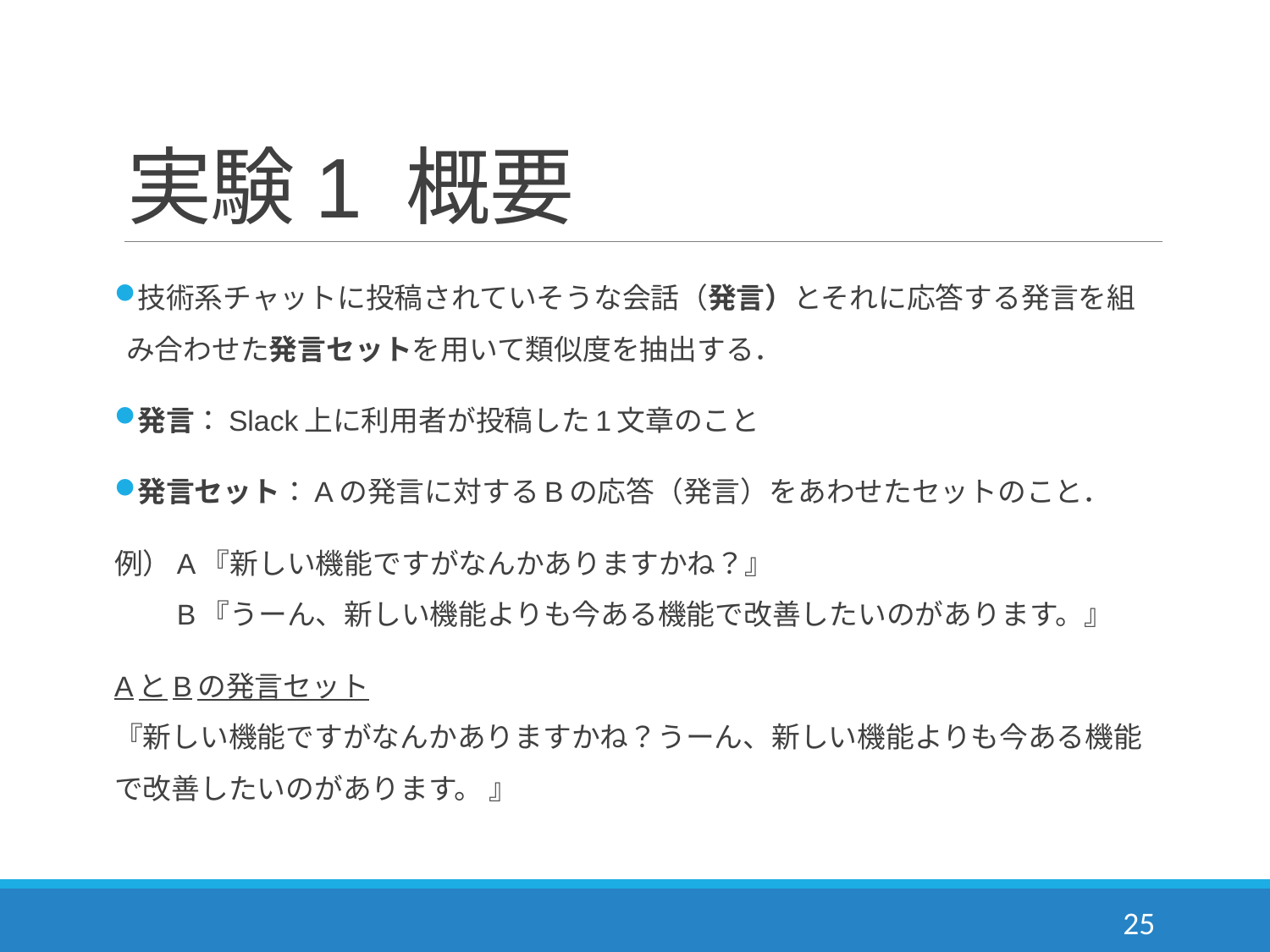

# 実験1 概要
技術系チャットに投稿されていそうな会話（発言）とそれに応答する発言を組み合わせた発言セットを用いて類似度を抽出する．
発言：Slack上に利用者が投稿した1文章のこと
発言セット：Aの発言に対するBの応答（発言）をあわせたセットのこと．
例）A『新しい機能ですがなんかありますかね？』
　　B『うーん、新しい機能よりも今ある機能で改善したいのがあります。』
AとBの発言セット
『新しい機能ですがなんかありますかね？うーん、新しい機能よりも今ある機能で改善したいのがあります。 』

25